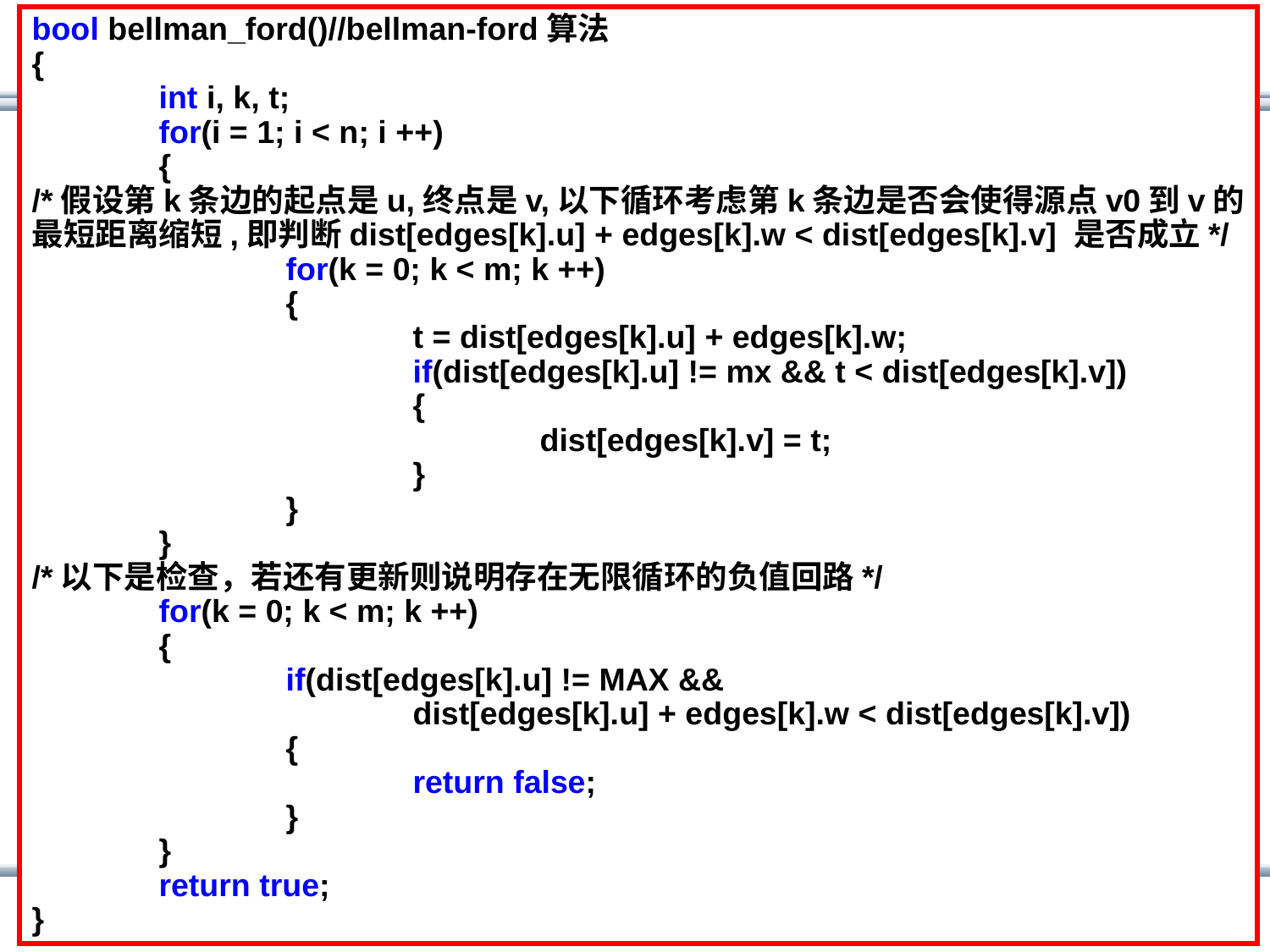

bool bellman_ford()//bellman-ford算法
{
	int i, k, t;
	for(i = 1; i < n; i ++)
	{
/*假设第k条边的起点是u,终点是v,以下循环考虑第k条边是否会使得源点v0到v的
最短距离缩短,即判断dist[edges[k].u] + edges[k].w < dist[edges[k].v] 是否成立*/
		for(k = 0; k < m; k ++)
		{
			t = dist[edges[k].u] + edges[k].w;
			if(dist[edges[k].u] != mx && t < dist[edges[k].v])
			{
				dist[edges[k].v] = t;
			}
		}
	}
/*以下是检查，若还有更新则说明存在无限循环的负值回路*/
	for(k = 0; k < m; k ++)
	{
		if(dist[edges[k].u] != MAX &&
			dist[edges[k].u] + edges[k].w < dist[edges[k].v])
		{
			return false;
		}
	}
	return true;
}